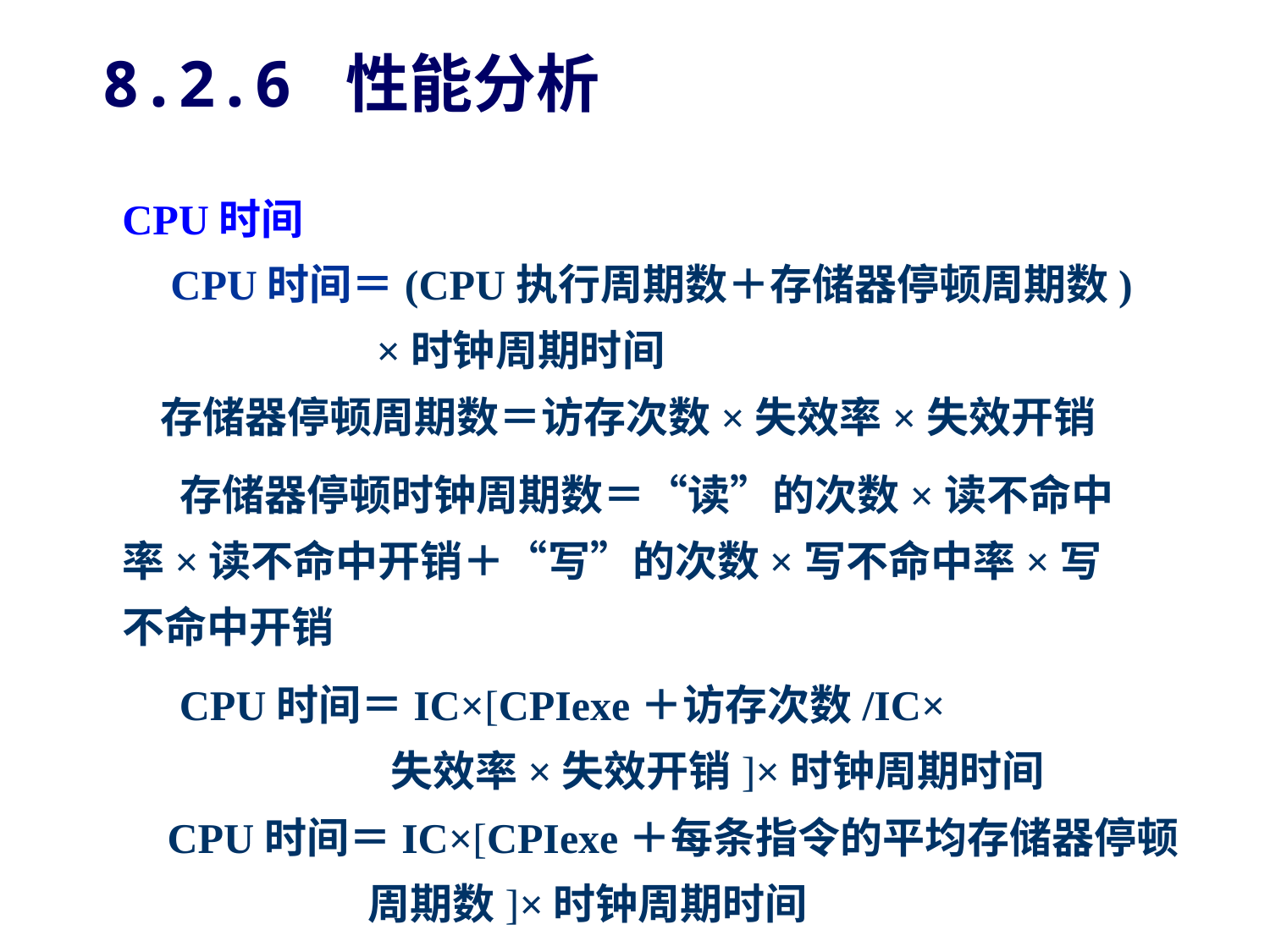

8.2.6 性能分析
CPU时间
    CPU时间＝(CPU执行周期数＋存储器停顿周期数)
                        ×时钟周期时间
    存储器停顿周期数＝访存次数×失效率×失效开销
     存储器停顿时钟周期数＝“读”的次数×读不命中率×读不命中开销＋“写”的次数×写不命中率×写不命中开销

CPU时间＝IC×[CPIexe＋访存次数/IC×
                   失效率×失效开销]×时钟周期时间
CPU时间＝IC×[CPIexe＋每条指令的平均存储器停顿
                    周期数]×时钟周期时间